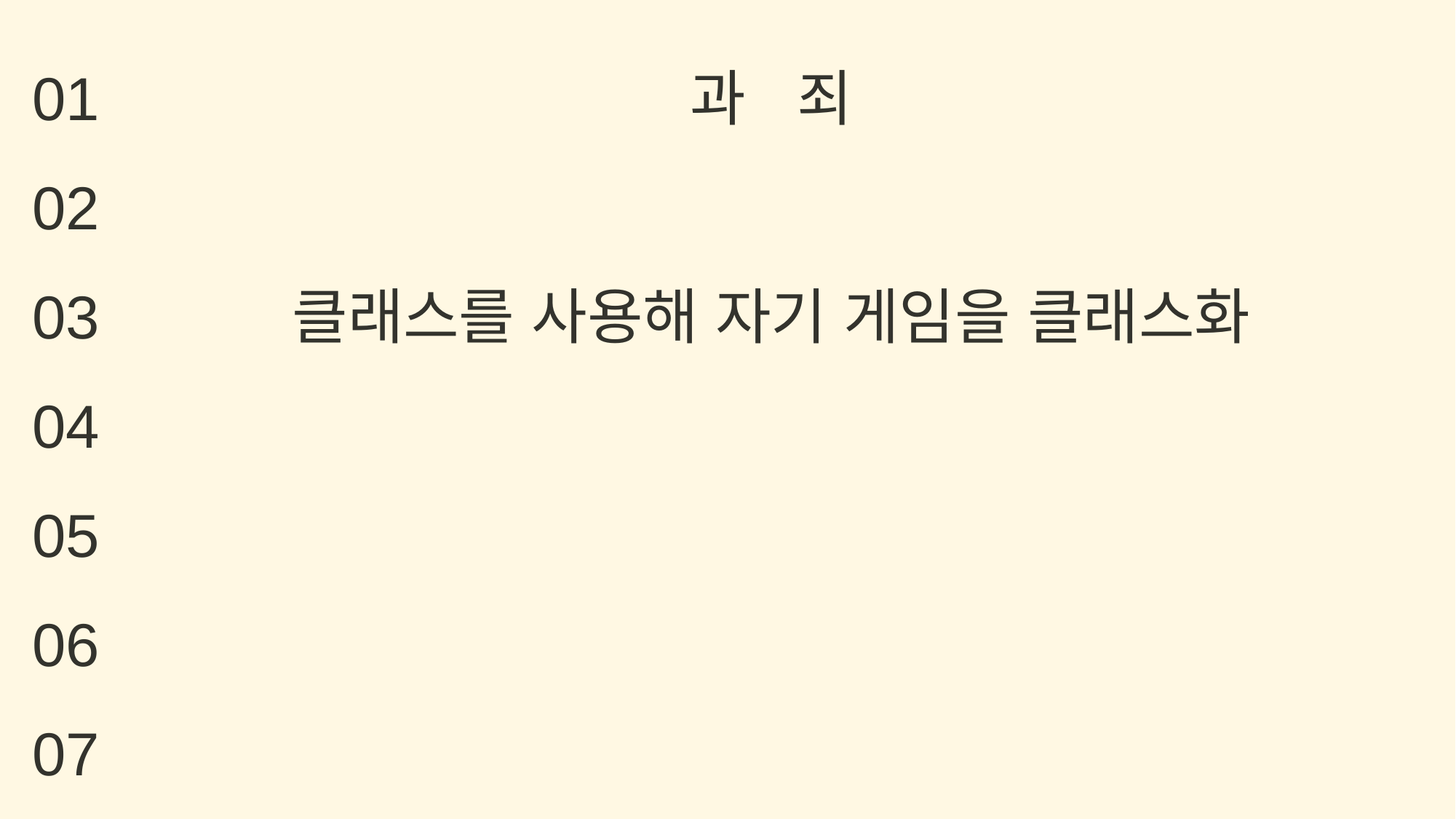

과   죄

클래스를 사용해 자기 게임을 클래스화
01
02
03
04
05
06
07